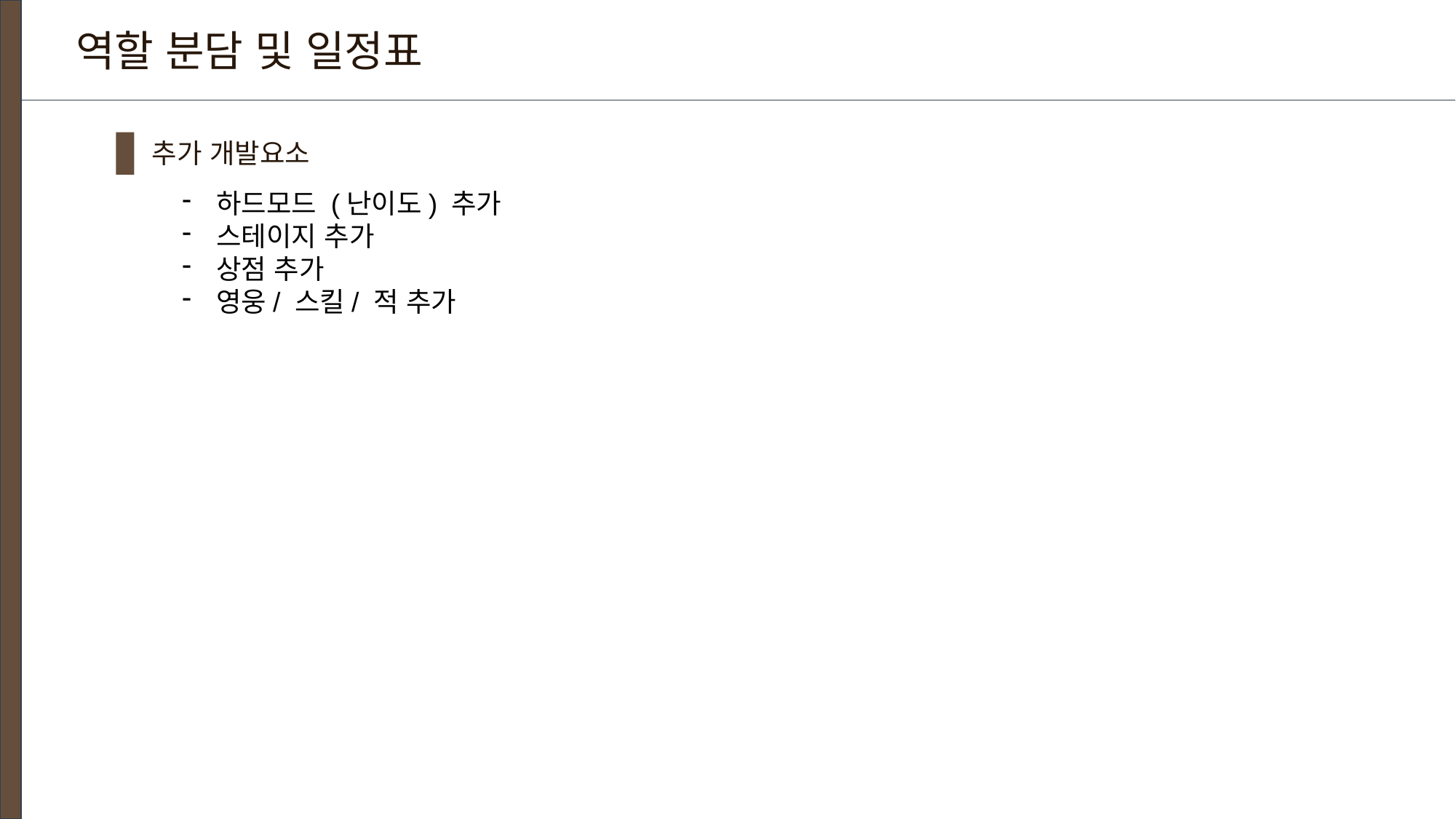

역할 분담 및 일정표
추가 개발요소

하드모드 (난이도) 추가
스테이지 추가
상점 추가
영웅/ 스킬/ 적 추가